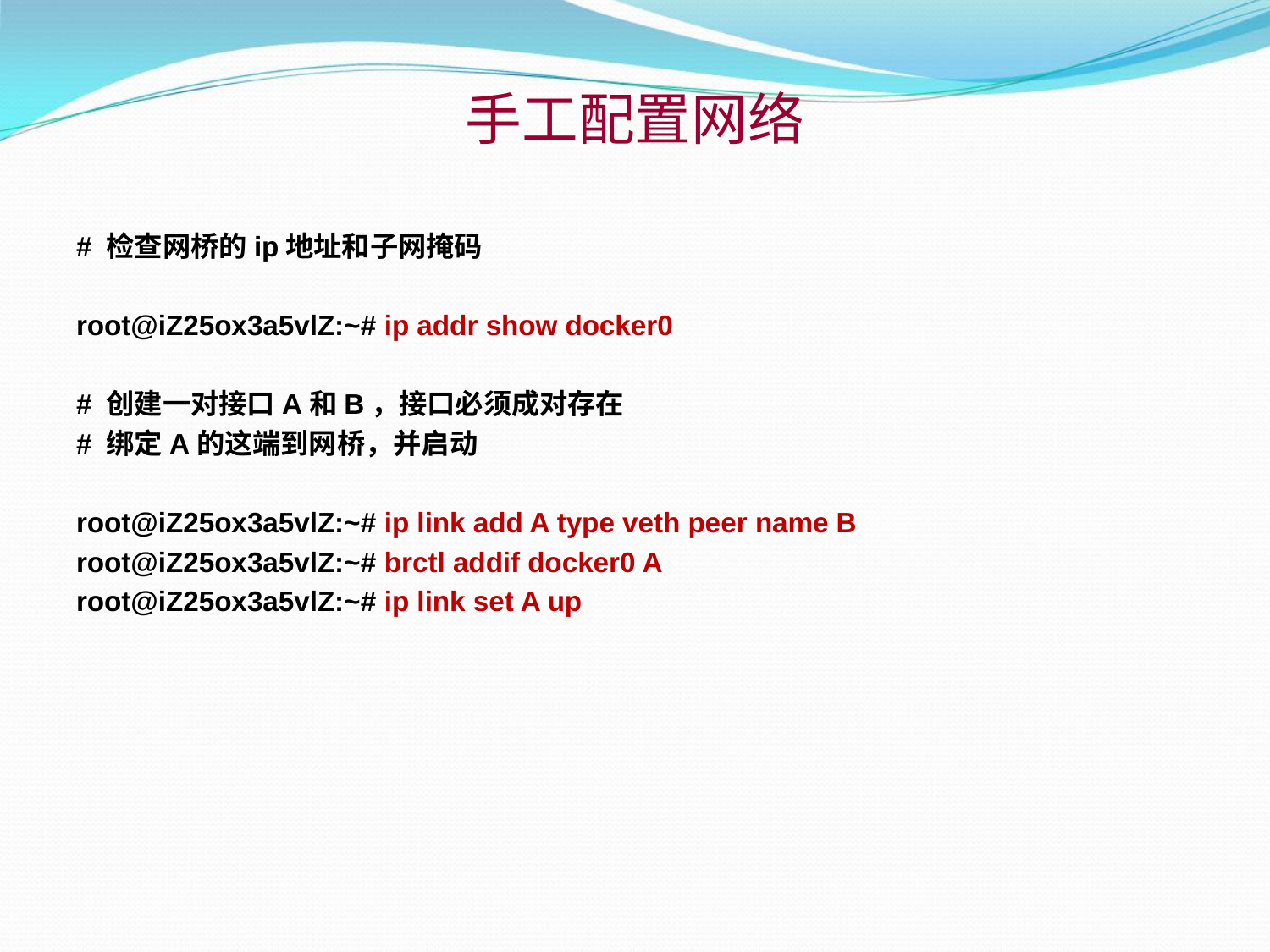

# 手工配置网络

# 检查网桥的ip地址和子网掩码

root@iZ25ox3a5vlZ:~# ip addr show docker0

# 创建一对接口A和B，接口必须成对存在
# 绑定A的这端到网桥，并启动

root@iZ25ox3a5vlZ:~# ip link add A type veth peer name B
root@iZ25ox3a5vlZ:~# brctl addif docker0 A
root@iZ25ox3a5vlZ:~# ip link set A up